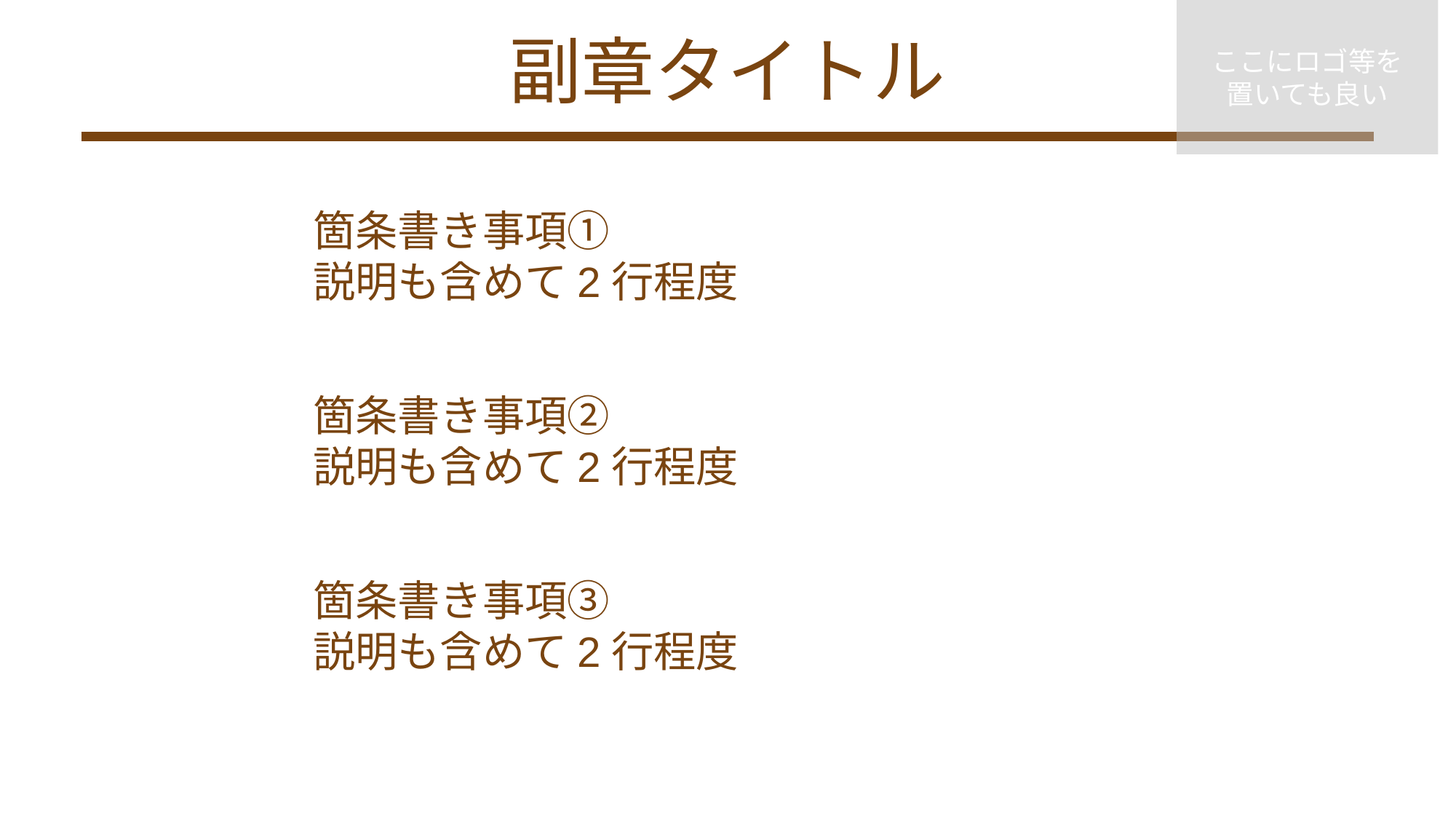

ここにロゴ等を
置いても良い
副章タイトル
箇条書き事項①
説明も含めて2行程度
箇条書き事項②
説明も含めて2行程度
箇条書き事項③
説明も含めて2行程度